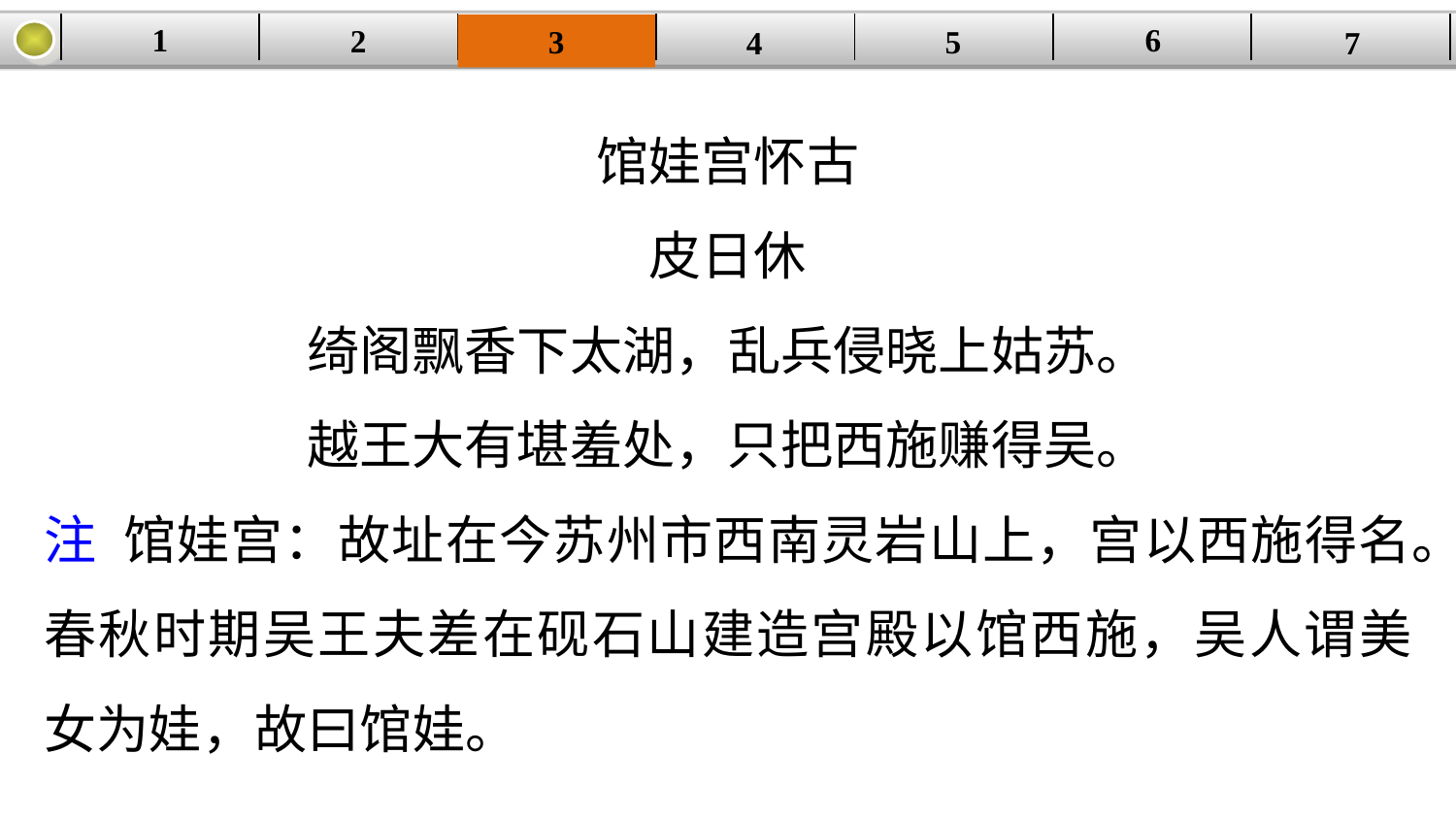

1
6
2
|  |  |  |  |  |  |  |
| --- | --- | --- | --- | --- | --- | --- |
3
5
7
4

馆娃宫怀古
皮日休
绮阁飘香下太湖，乱兵侵晓上姑苏。
越王大有堪羞处，只把西施赚得吴。
注  馆娃宫：故址在今苏州市西南灵岩山上，宫以西施得名。春秋时期吴王夫差在砚石山建造宫殿以馆西施，吴人谓美女为娃，故曰馆娃。